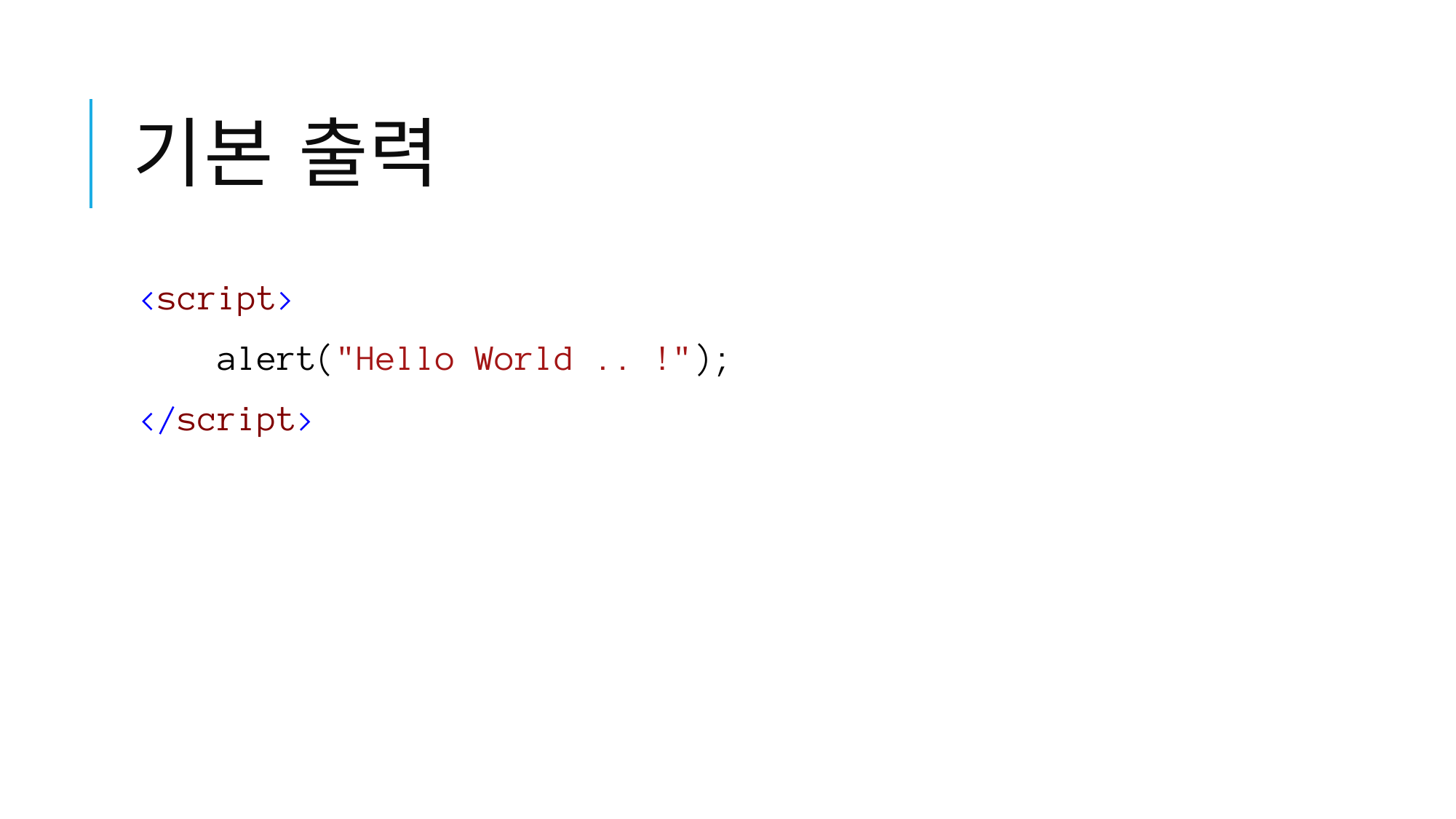

# 기본 출력
<script>
    alert("Hello World .. !");
</script>